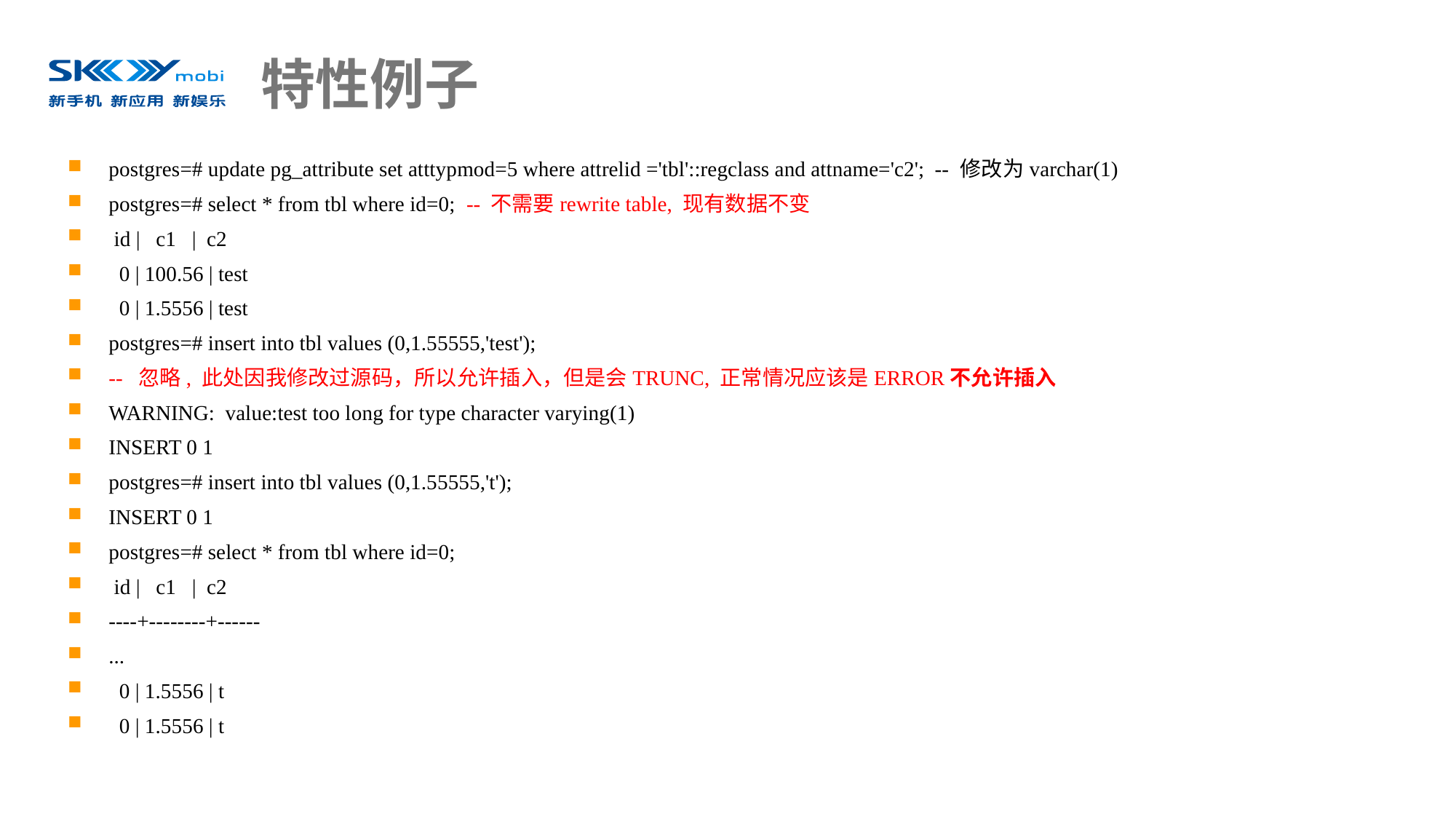

# 特性例子
postgres=# update pg_attribute set atttypmod=5 where attrelid ='tbl'::regclass and attname='c2';  -- 修改为varchar(1)
postgres=# select * from tbl where id=0;  -- 不需要rewrite table, 现有数据不变
 id |   c1   |  c2
  0 | 100.56 | test
  0 | 1.5556 | test
postgres=# insert into tbl values (0,1.55555,'test');
--  忽略, 此处因我修改过源码，所以允许插入，但是会TRUNC, 正常情况应该是ERROR不允许插入
WARNING:  value:test too long for type character varying(1)
INSERT 0 1
postgres=# insert into tbl values (0,1.55555,'t');
INSERT 0 1
postgres=# select * from tbl where id=0;
 id |   c1   |  c2
----+--------+------
...
  0 | 1.5556 | t
  0 | 1.5556 | t